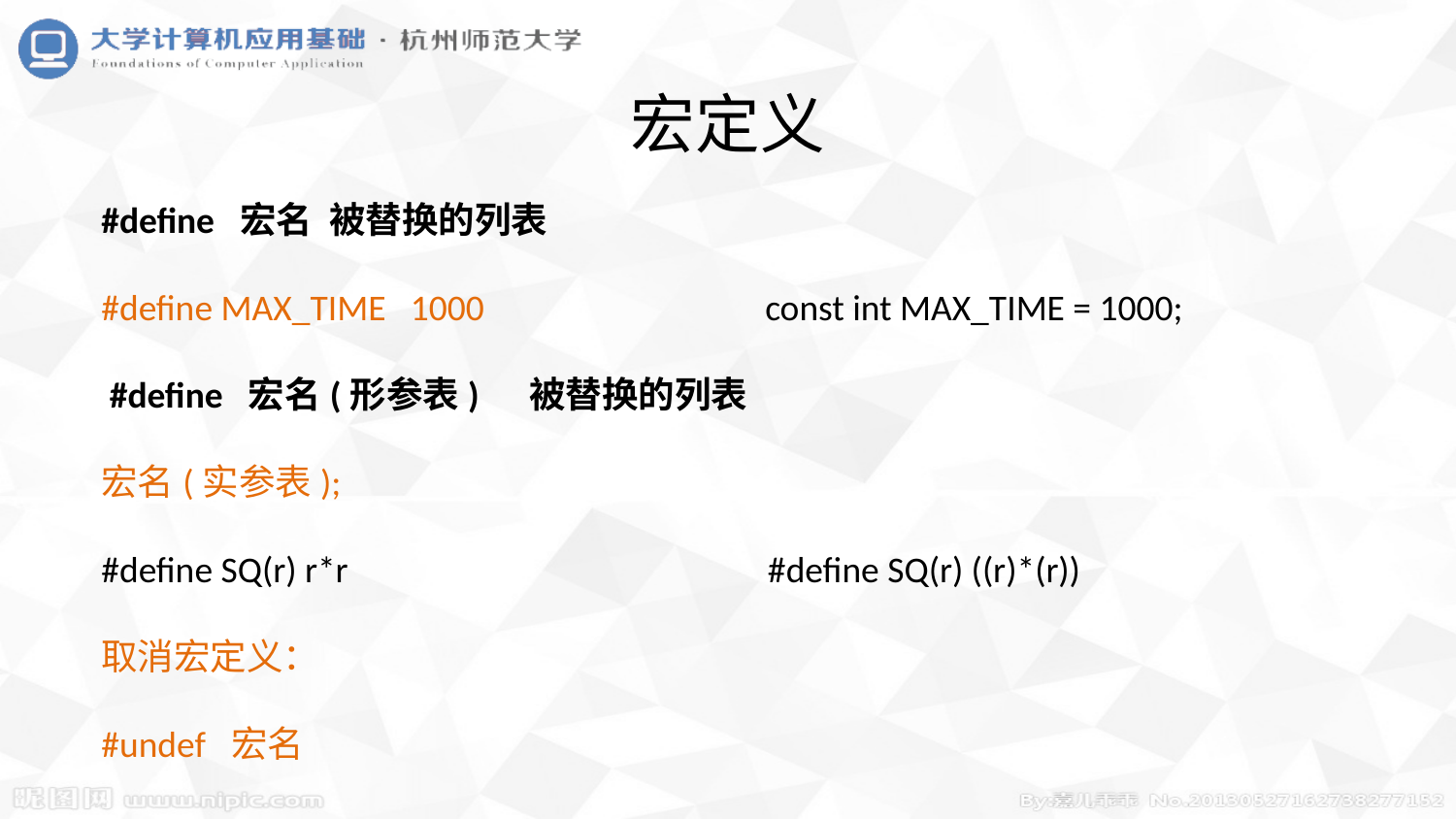

# 宏定义
#define  宏名  被替换的列表
#define MAX_TIME   1000                                  const int MAX_TIME = 1000;
 #define  宏名(形参表)     被替换的列表
宏名(实参表);
#define SQ(r) r*r                                                   #define SQ(r) ((r)*(r))
取消宏定义：
#undef  宏名